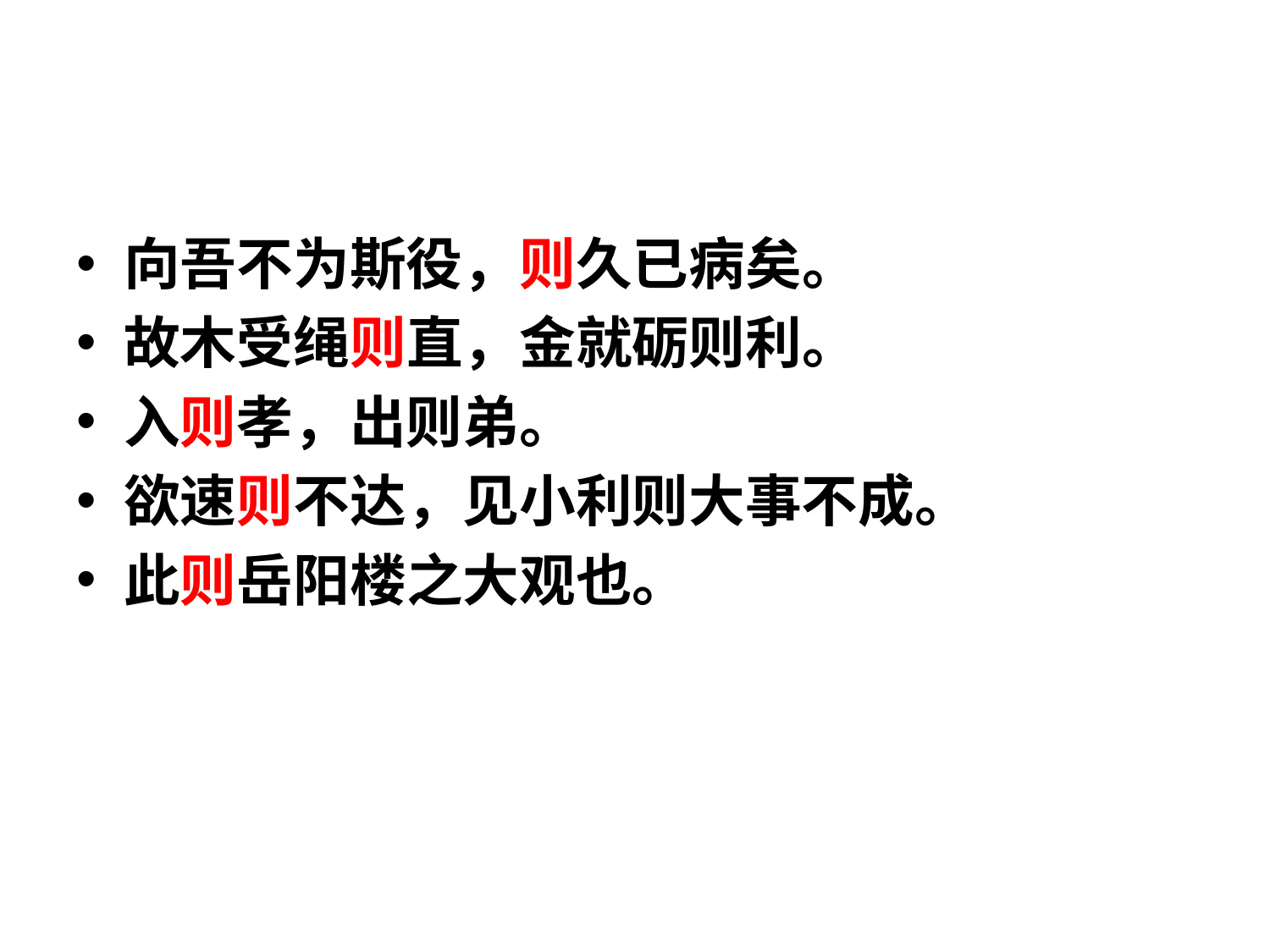

#
向吾不为斯役，则久已病矣。
故木受绳则直，金就砺则利。
入则孝，出则弟。
欲速则不达，见小利则大事不成。
此则岳阳楼之大观也。